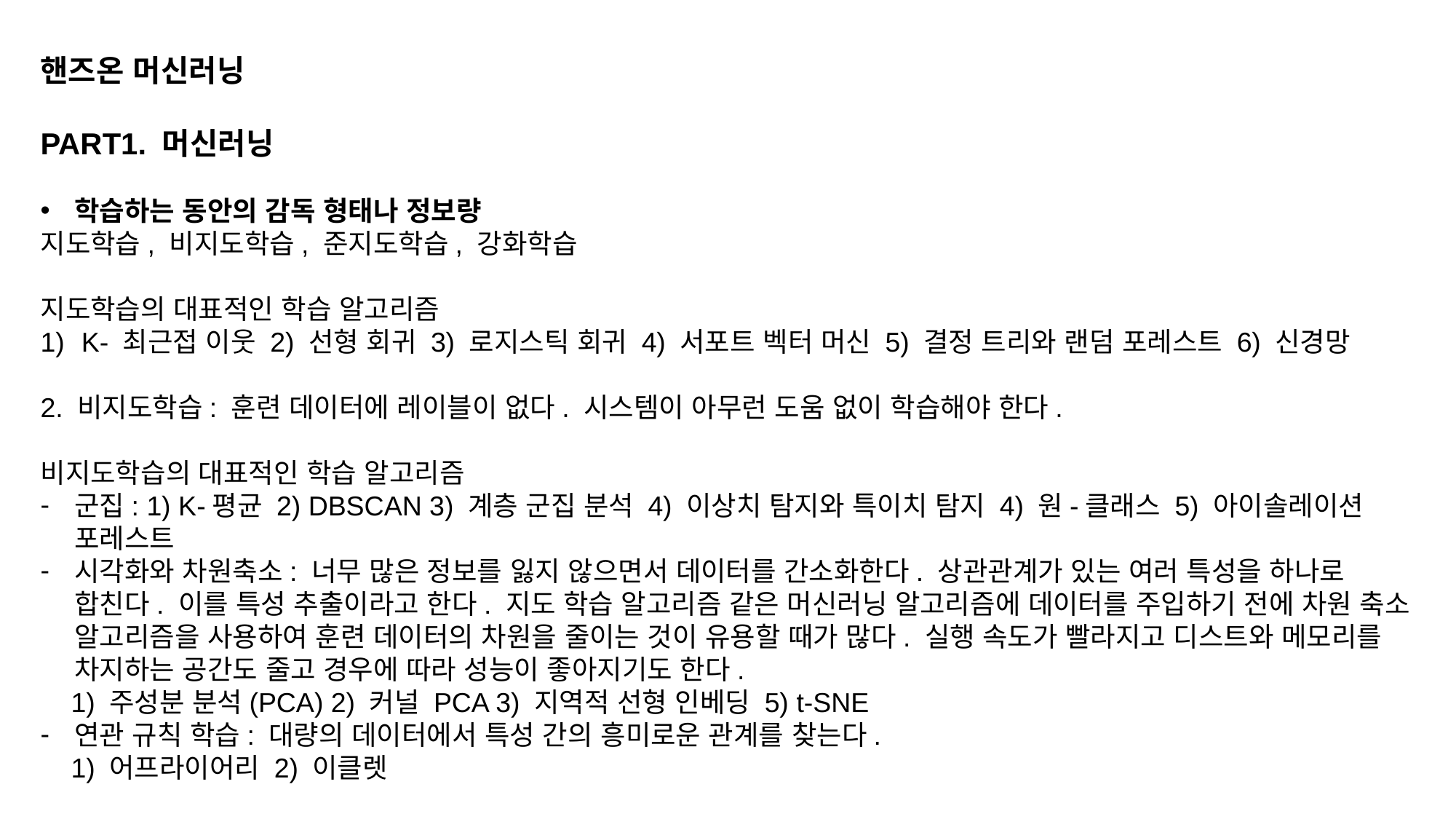

핸즈온 머신러닝

PART1. 머신러닝

학습하는 동안의 감독 형태나 정보량
지도학습, 비지도학습, 준지도학습, 강화학습

지도학습의 대표적인 학습 알고리즘
K- 최근접 이웃 2) 선형 회귀 3) 로지스틱 회귀 4) 서포트 벡터 머신 5) 결정 트리와 랜덤 포레스트 6) 신경망

2. 비지도학습: 훈련 데이터에 레이블이 없다. 시스템이 아무런 도움 없이 학습해야 한다.

비지도학습의 대표적인 학습 알고리즘
군집: 1) K-평균 2) DBSCAN 3) 계층 군집 분석 4) 이상치 탐지와 특이치 탐지 4) 원-클래스 5) 아이솔레이션 포레스트
시각화와 차원축소: 너무 많은 정보를 잃지 않으면서 데이터를 간소화한다. 상관관계가 있는 여러 특성을 하나로 합친다. 이를 특성 추출이라고 한다. 지도 학습 알고리즘 같은 머신러닝 알고리즘에 데이터를 주입하기 전에 차원 축소 알고리즘을 사용하여 훈련 데이터의 차원을 줄이는 것이 유용할 때가 많다. 실행 속도가 빨라지고 디스트와 메모리를 차지하는 공간도 줄고 경우에 따라 성능이 좋아지기도 한다.
    1) 주성분 분석(PCA) 2) 커널 PCA 3) 지역적 선형 인베딩 5) t-SNE
연관 규칙 학습: 대량의 데이터에서 특성 간의 흥미로운 관계를 찾는다.
    1) 어프라이어리 2) 이클렛